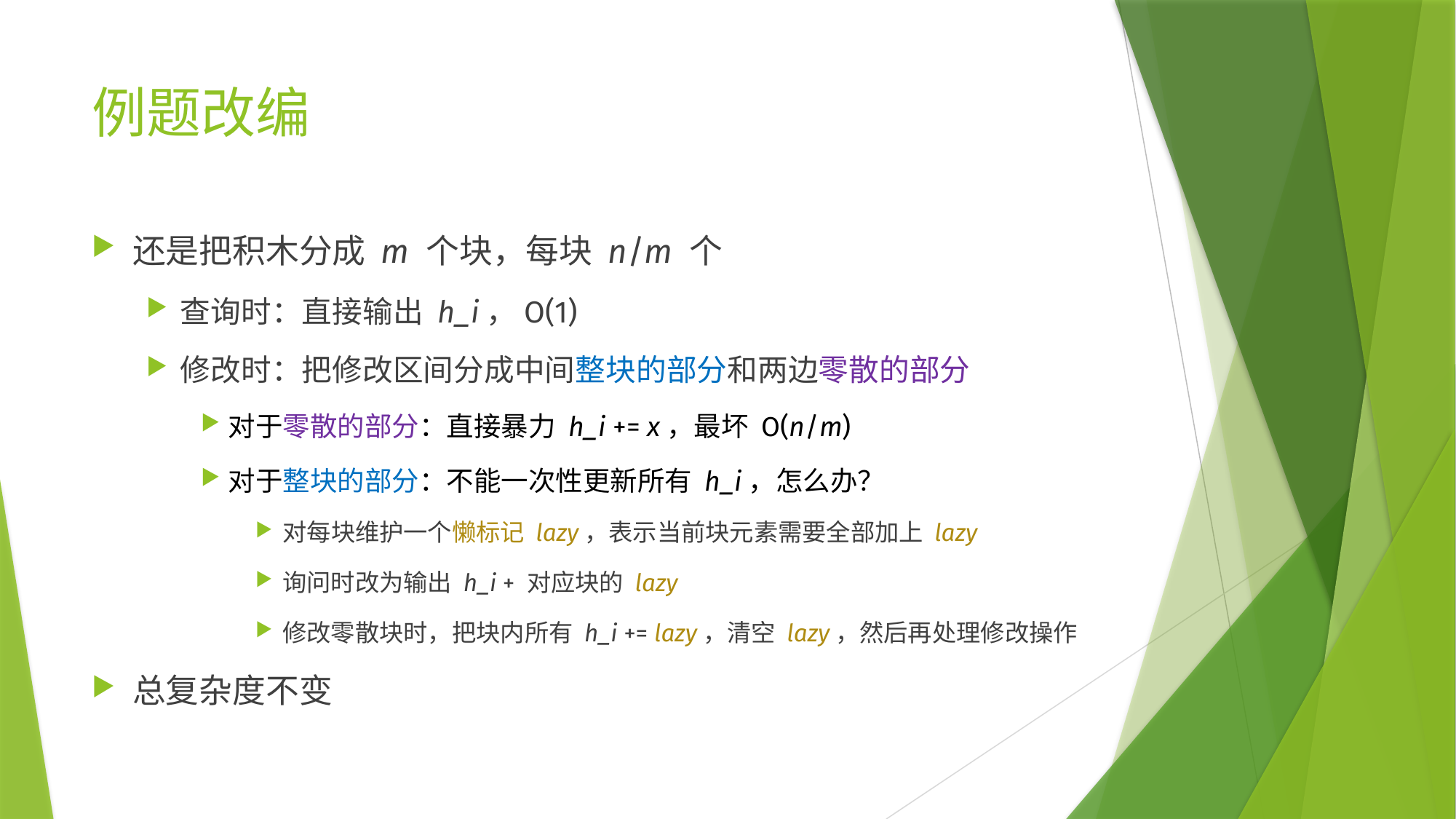

# 例题改编
还是把积木分成 m 个块，每块 n/m 个
查询时：直接输出 h_i，O(1)
修改时：把修改区间分成中间整块的部分和两边零散的部分
对于零散的部分：直接暴力 h_i += x，最坏 O(n/m)
对于整块的部分：不能一次性更新所有 h_i，怎么办？
对每块维护一个懒标记 lazy，表示当前块元素需要全部加上 lazy
询问时改为输出 h_i + 对应块的 lazy
修改零散块时，把块内所有 h_i += lazy，清空 lazy，然后再处理修改操作
总复杂度不变